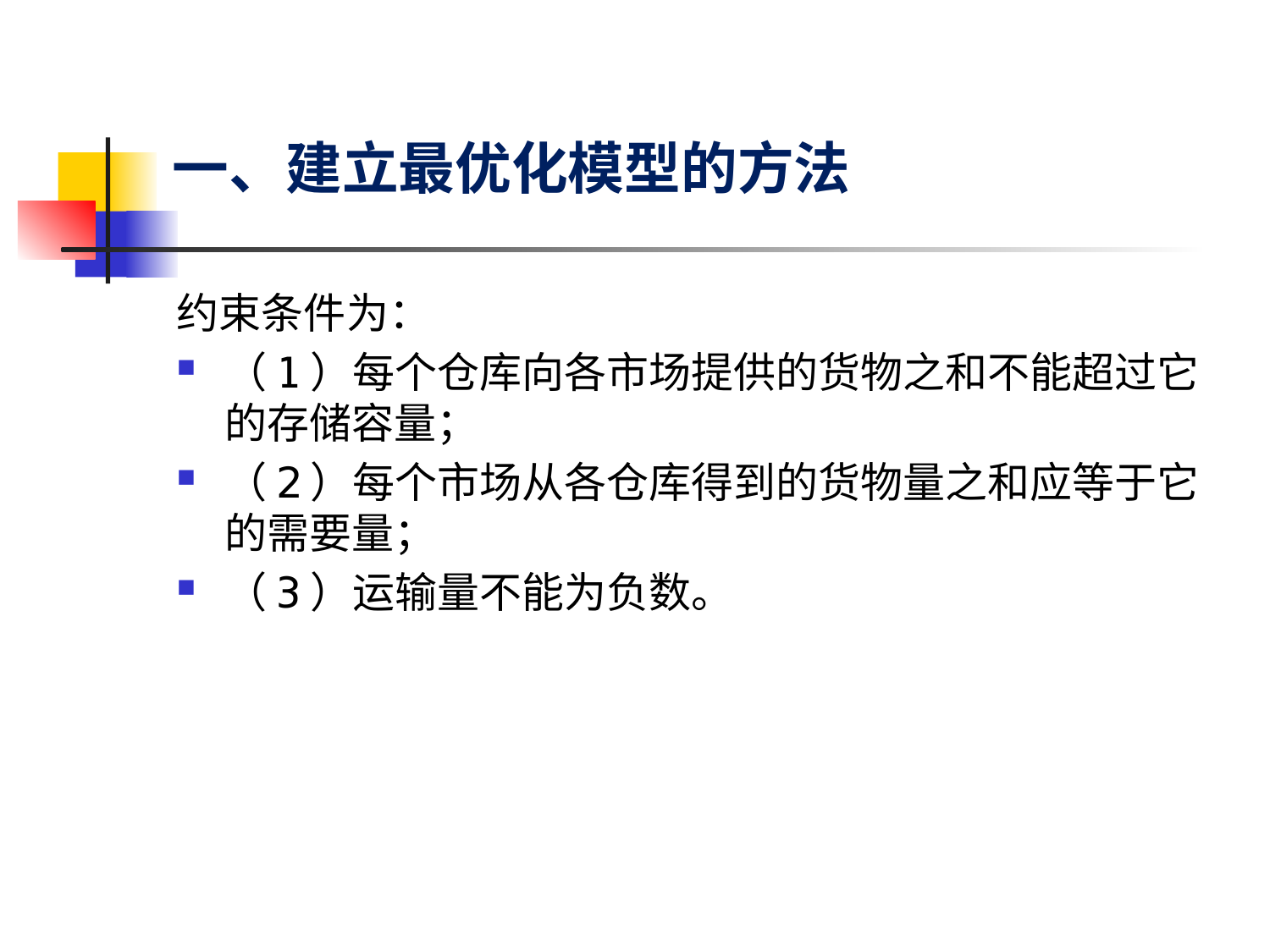

# 一、建立最优化模型的方法
约束条件为：
（1）每个仓库向各市场提供的货物之和不能超过它的存储容量；
（2）每个市场从各仓库得到的货物量之和应等于它的需要量；
（3）运输量不能为负数。